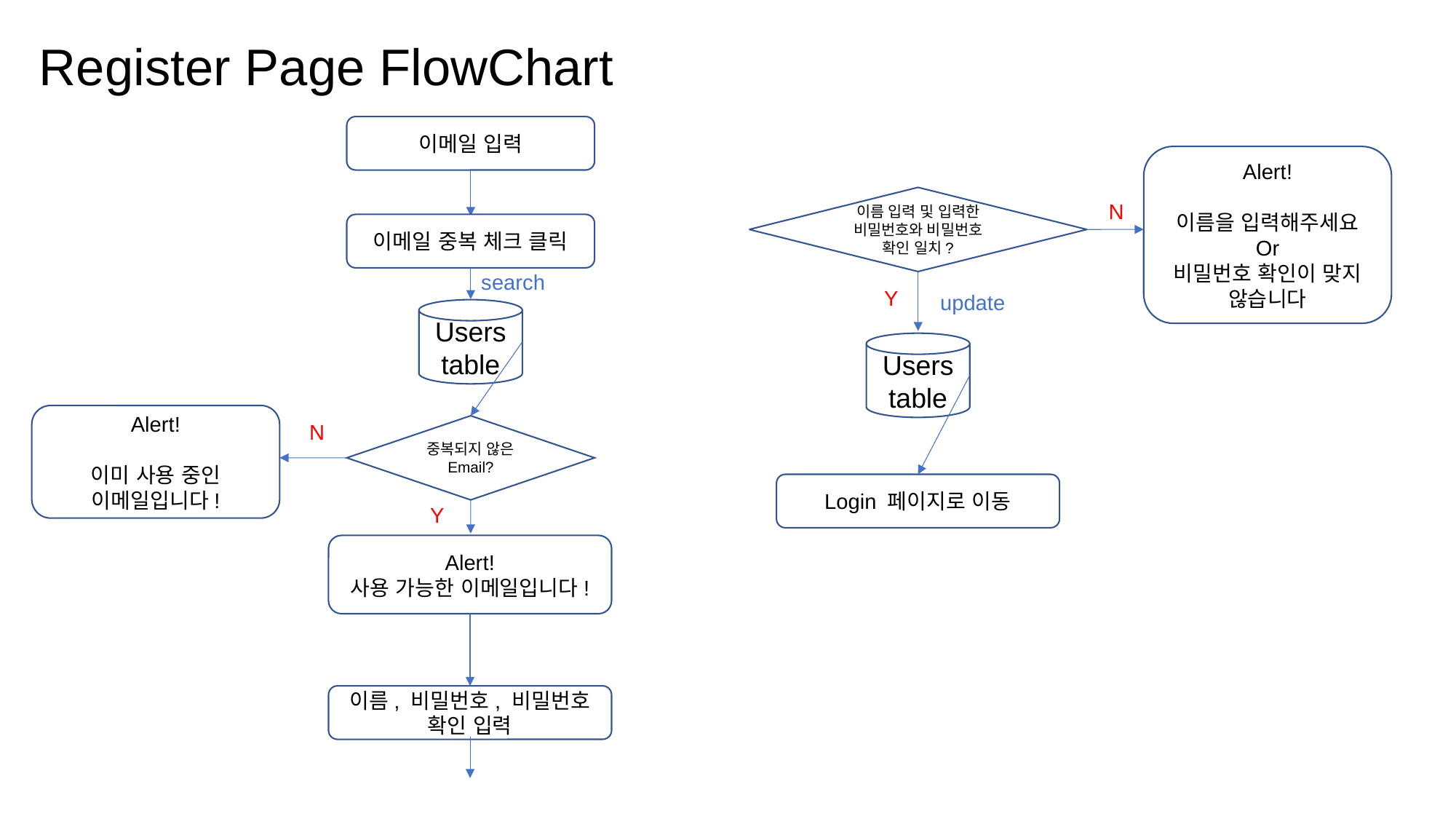

# Register Page FlowChart
이메일 입력
Alert!

이름을 입력해주세요
Or
비밀번호 확인이 맞지 않습니다
이름 입력 및 입력한 비밀번호와 비밀번호 확인 일치?
N
이메일 중복 체크 클릭
search
Y
update
Users table
Users table
Alert!

이미 사용 중인 이메일입니다!
N
중복되지 않은 Email?
Login 페이지로 이동
Y
Alert!
사용 가능한 이메일입니다!
이름, 비밀번호, 비밀번호 확인 입력